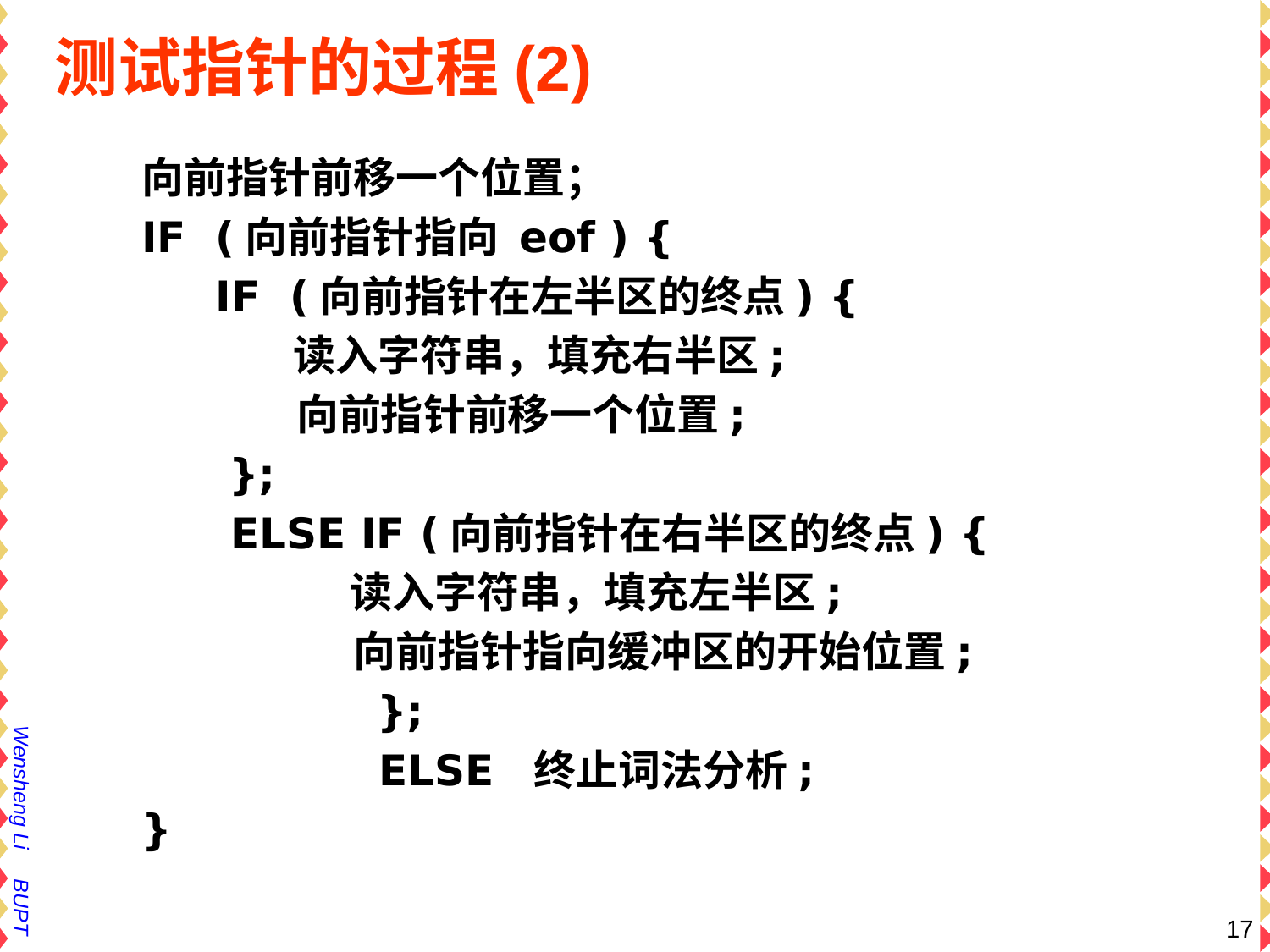

测试指针的过程(2)
向前指针前移一个位置；
IF  (向前指针指向 eof ) {
     IF  (向前指针在左半区的终点) {
       读入字符串，填充右半区;
      向前指针前移一个位置;
};
      ELSE IF (向前指针在右半区的终点) {
              读入字符串，填充左半区;
            向前指针指向缓冲区的开始位置;
          };
                ELSE  终止词法分析;
}
17